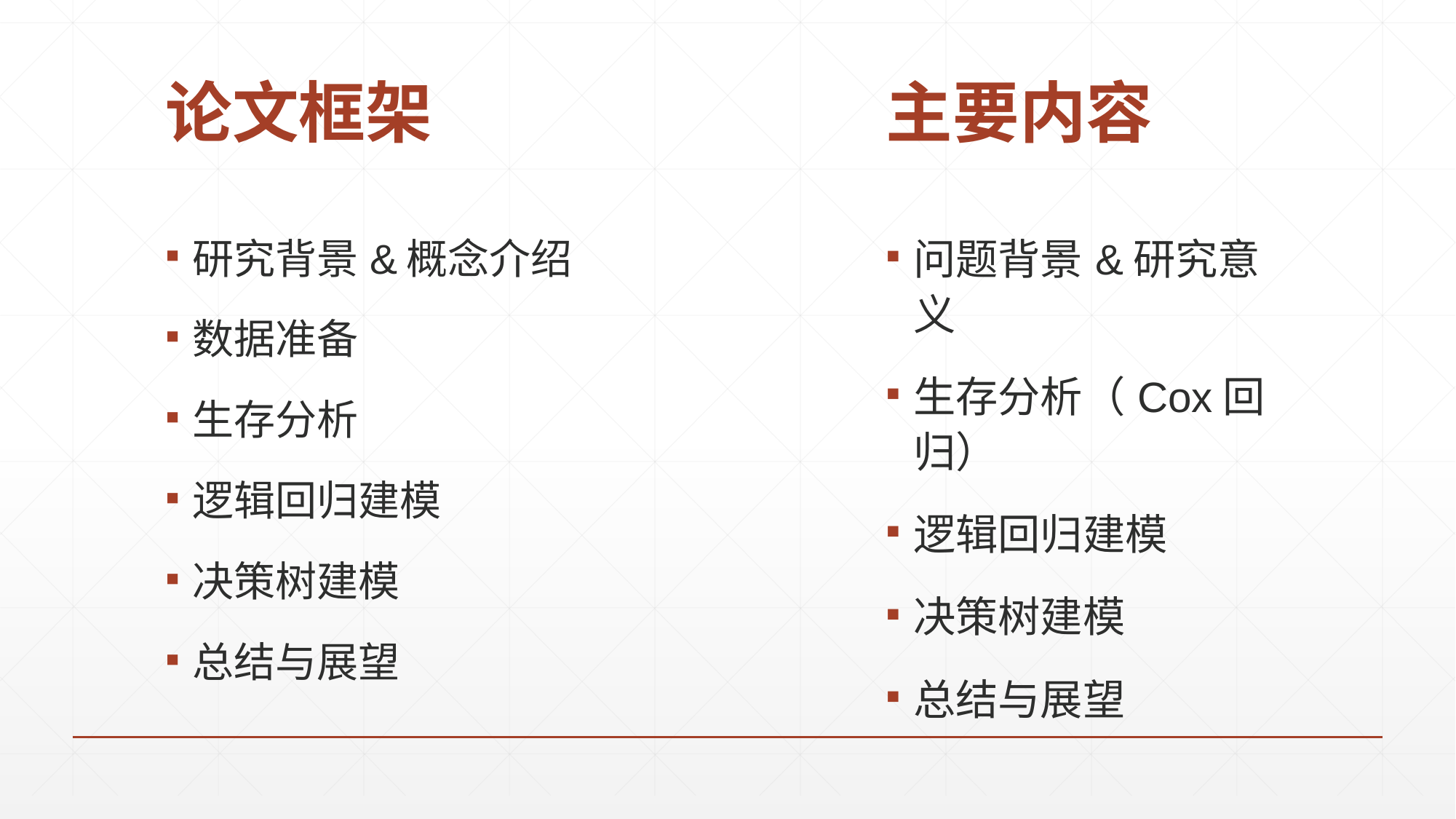

# 论文框架
主要内容
研究背景&概念介绍
数据准备
生存分析
逻辑回归建模
决策树建模
总结与展望
问题背景&研究意义
生存分析（Cox回归）
逻辑回归建模
决策树建模
总结与展望